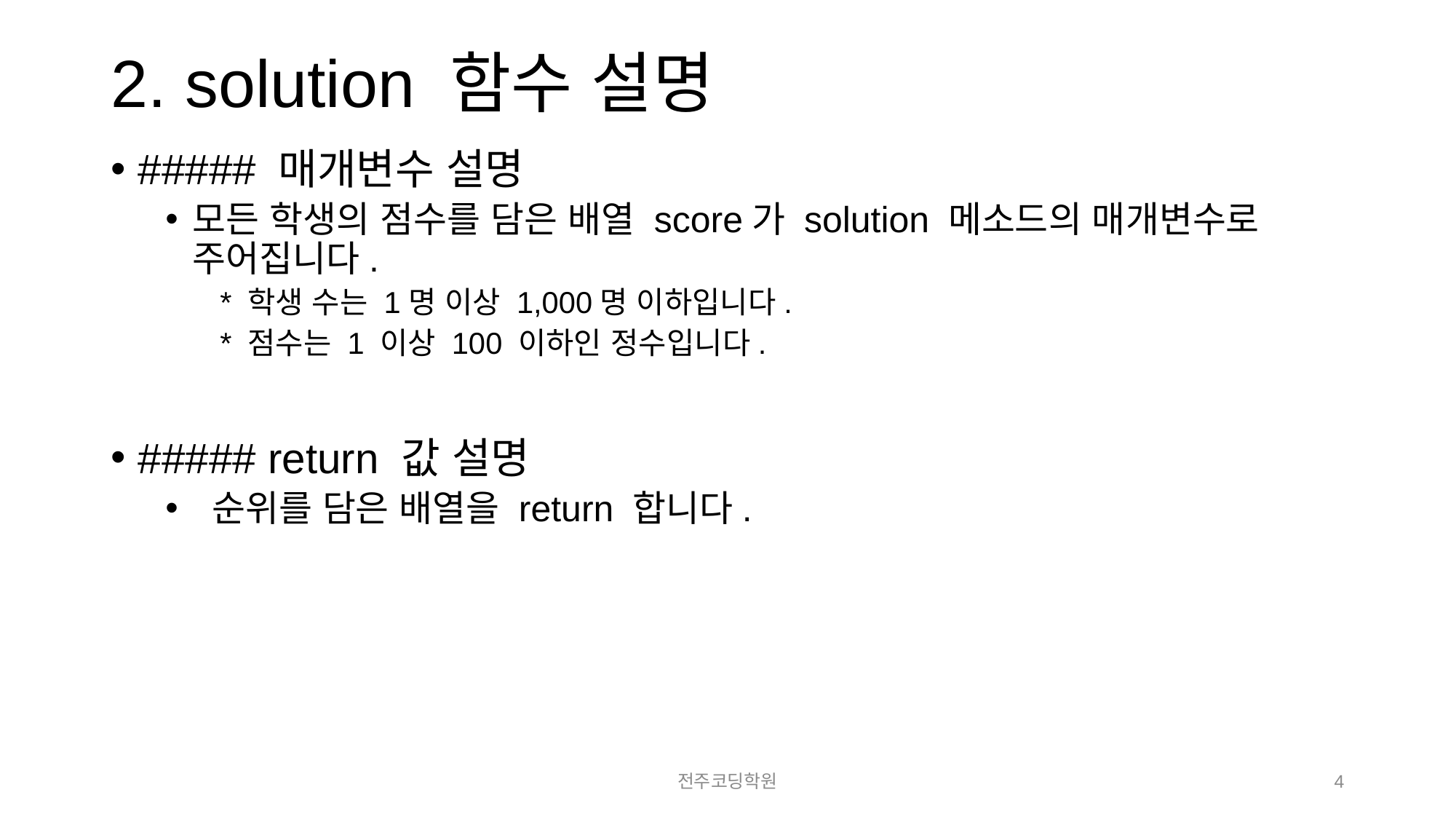

# 2. solution 함수 설명
##### 매개변수 설명
모든 학생의 점수를 담은 배열 score가 solution 메소드의 매개변수로 주어집니다.
* 학생 수는 1명 이상 1,000명 이하입니다.
* 점수는 1 이상 100 이하인 정수입니다.

##### return 값 설명
 순위를 담은 배열을 return 합니다.
전주코딩학원
4